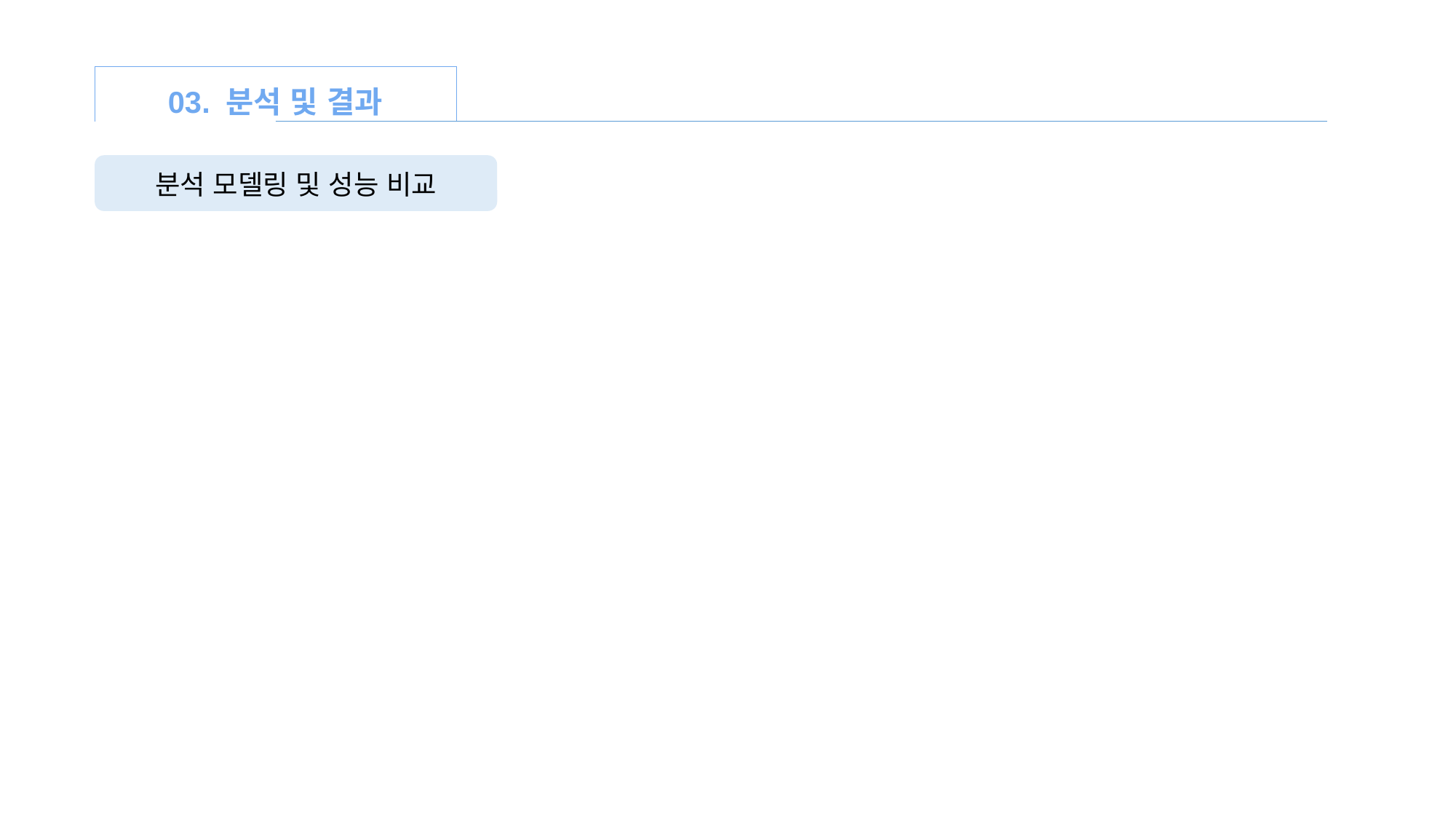

03. 분석 및 결과

분석 모델링 및 성능 비교